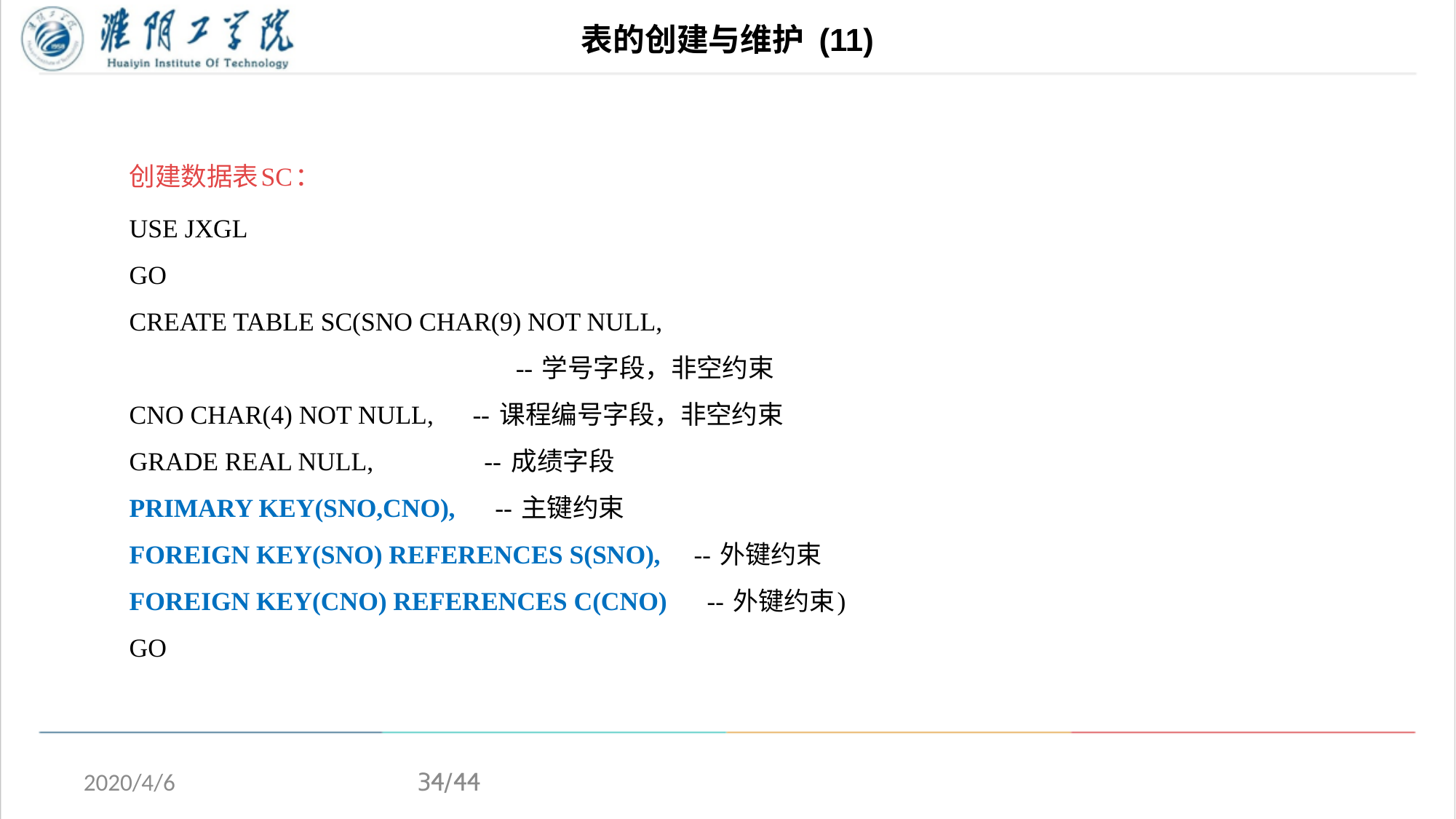

# 表的创建与维护 (11)
创建数据表SC：
USE JXGL
GO
CREATE TABLE SC(SNO CHAR(9) NOT NULL,
                                                           -- 学号字段，非空约束
CNO CHAR(4) NOT NULL,      -- 课程编号字段，非空约束
GRADE REAL NULL,                 -- 成绩字段
PRIMARY KEY(SNO,CNO),      -- 主键约束
FOREIGN KEY(SNO) REFERENCES S(SNO),     -- 外键约束
FOREIGN KEY(CNO) REFERENCES C(CNO)      -- 外键约束)
GO
34/44
2020/4/6